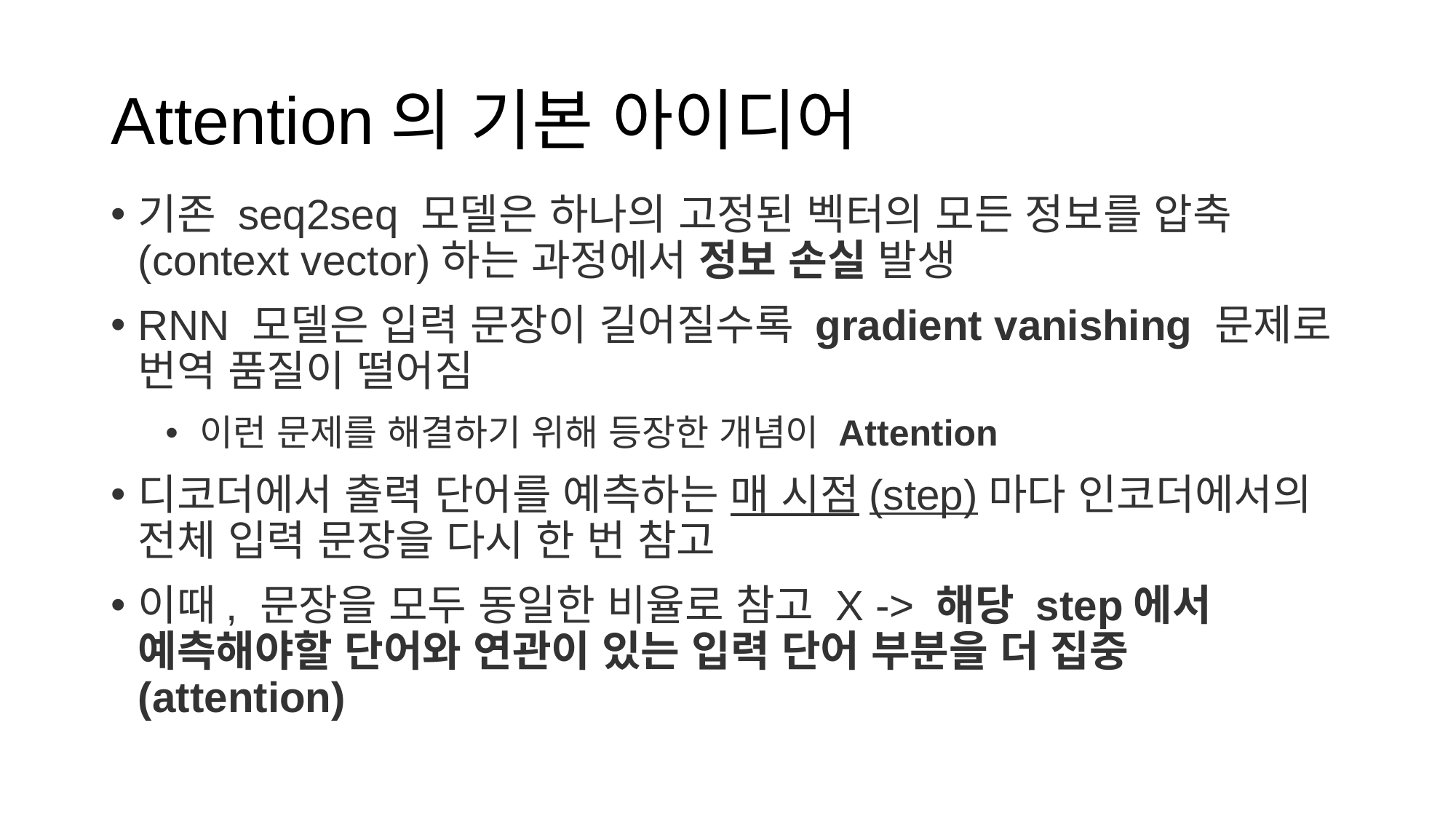

# Attention의 기본 아이디어
기존 seq2seq 모델은 하나의 고정된 벡터의 모든 정보를 압축(context vector)하는 과정에서 정보 손실 발생
RNN 모델은 입력 문장이 길어질수록 gradient vanishing 문제로 번역 품질이 떨어짐
이런 문제를 해결하기 위해 등장한 개념이 Attention
디코더에서 출력 단어를 예측하는 매 시점(step)마다 인코더에서의 전체 입력 문장을 다시 한 번 참고
이때, 문장을 모두 동일한 비율로 참고 X -> 해당 step에서 예측해야할 단어와 연관이 있는 입력 단어 부분을 더 집중(attention)